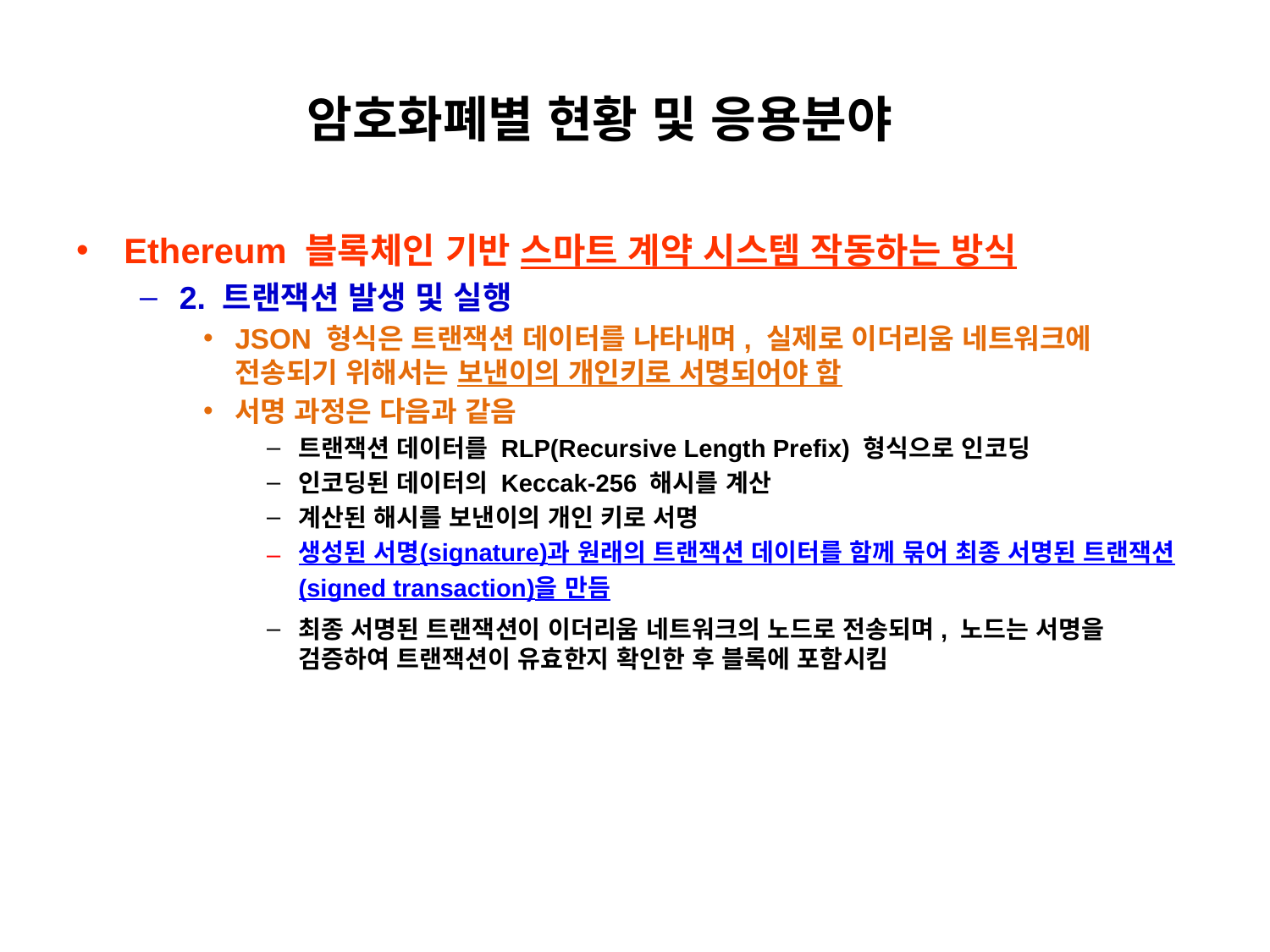

# 암호화폐별 현황 및 응용분야
Ethereum 블록체인 기반 스마트 계약 시스템 작동하는 방식
2. 트랜잭션 발생 및 실행
JSON 형식은 트랜잭션 데이터를 나타내며, 실제로 이더리움 네트워크에
전송되기 위해서는 보낸이의 개인키로 서명되어야 함
서명 과정은 다음과 같음
트랜잭션 데이터를 RLP(Recursive Length Prefix) 형식으로 인코딩
인코딩된 데이터의 Keccak-256 해시를 계산
계산된 해시를 보낸이의 개인 키로 서명
생성된 서명(signature)과 원래의 트랜잭션 데이터를 함께 묶어 최종 서명된
트랜잭션(signed transaction)을 만듬
최종 서명된 트랜잭션이 이더리움 네트워크의 노드로 전송되며, 노드는 서명을 검증하여 트랜잭션이 유효한지 확인한 후 블록에 포함시킴